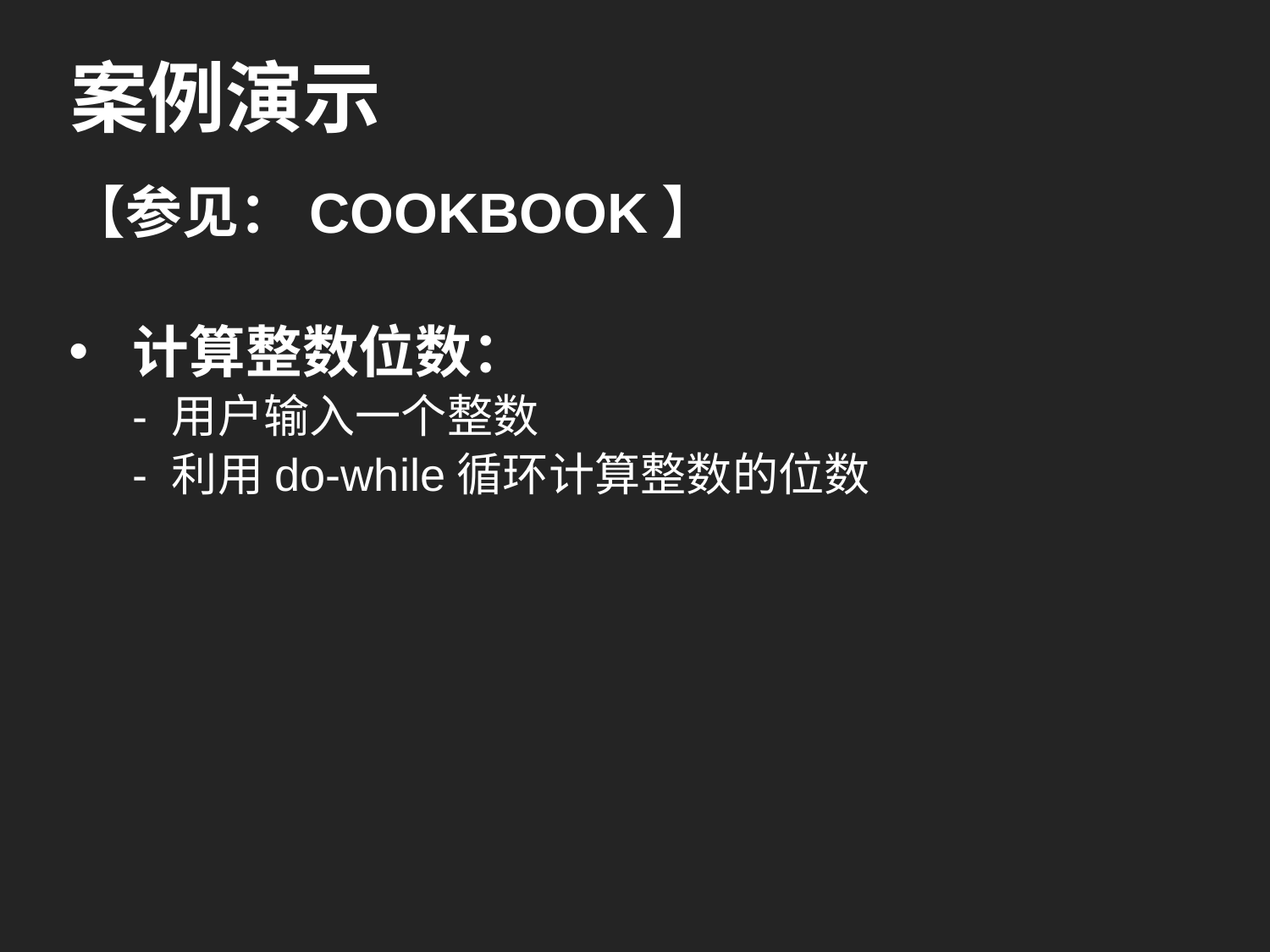

# 案例演示
【参见：COOKBOOK】

计算整数位数：
- 用户输入一个整数
- 利用do-while循环计算整数的位数